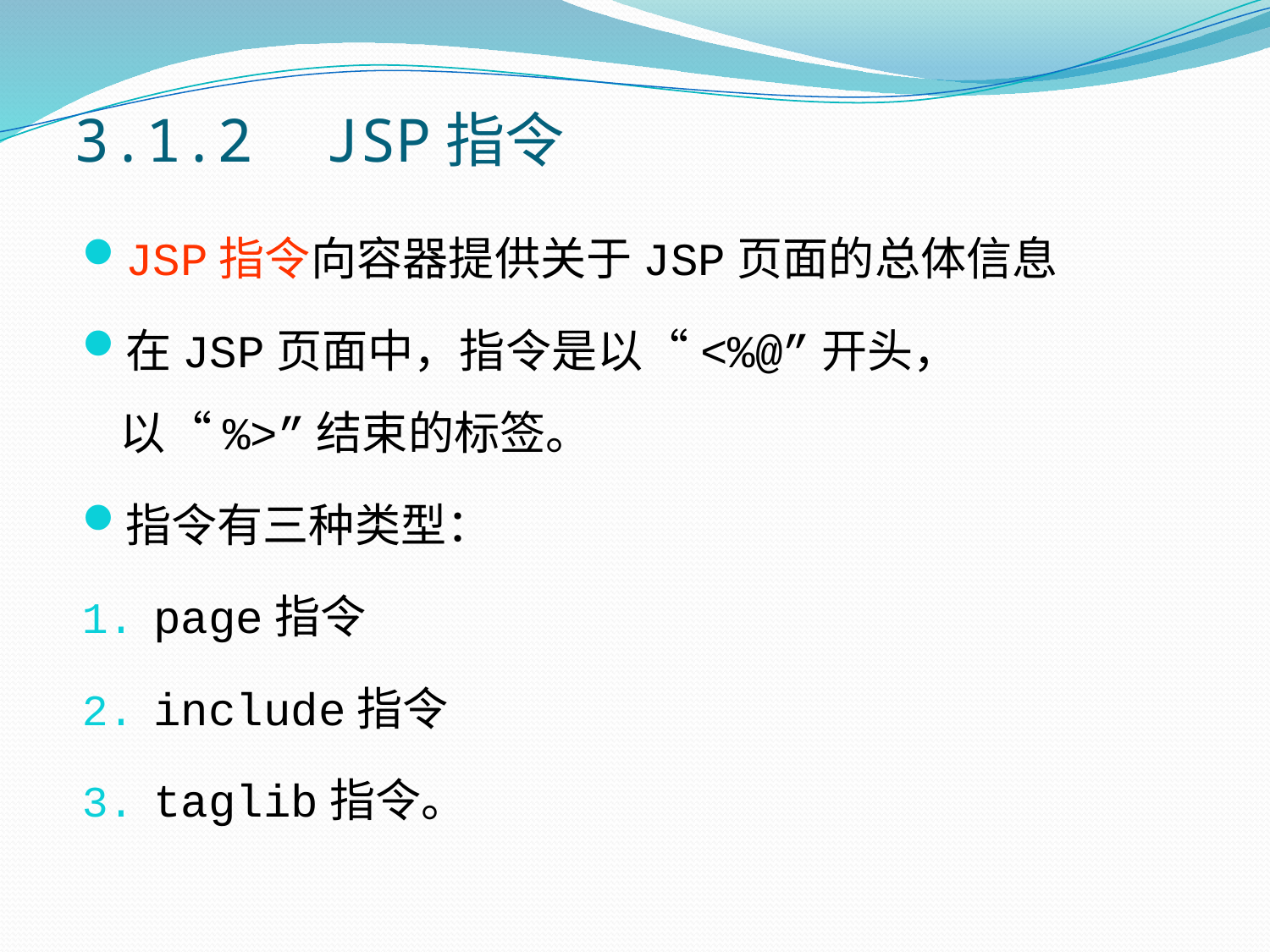

3.1.2  JSP指令
JSP指令向容器提供关于JSP页面的总体信息
在JSP页面中，指令是以“<%@”开头，以“%>”结束的标签。
指令有三种类型：
page指令
include指令
taglib指令。